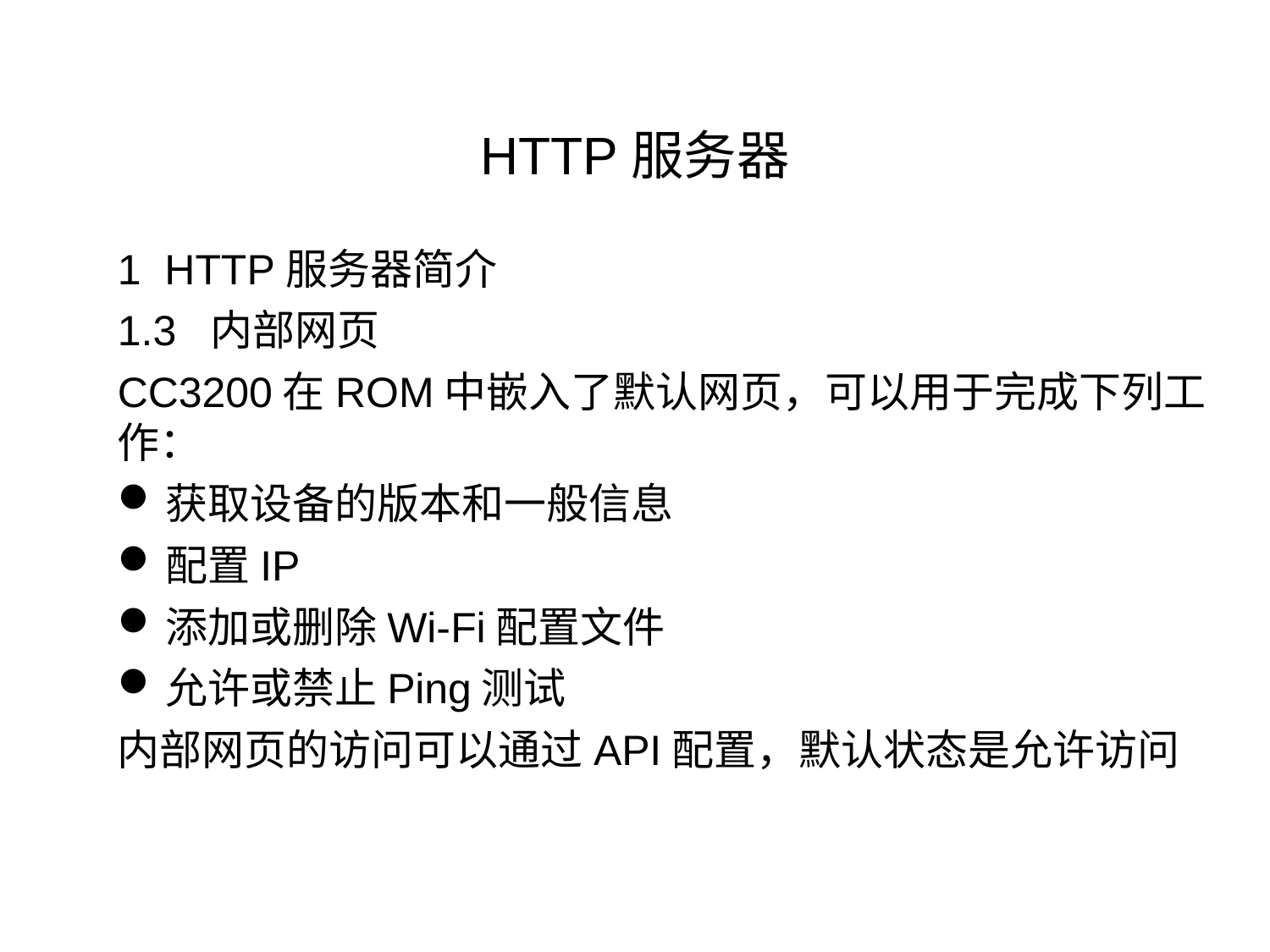

HTTP服务器
1  HTTP服务器简介
1.3  内部网页
CC3200在ROM中嵌入了默认网页，可以用于完成下列工作：
获取设备的版本和一般信息
配置IP
添加或删除Wi-Fi配置文件
允许或禁止Ping测试
内部网页的访问可以通过API配置，默认状态是允许访问